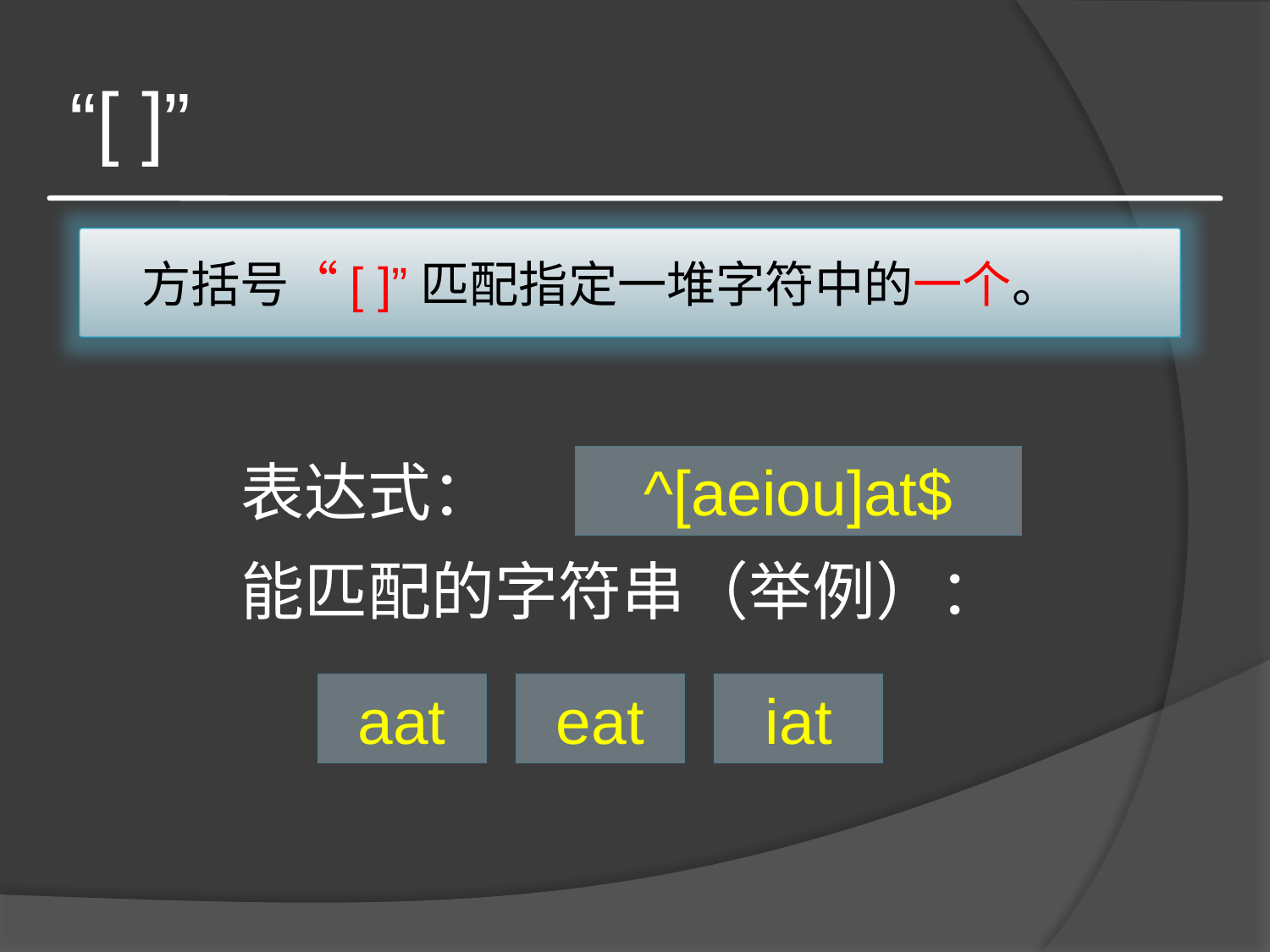

# “[ ]”

方括号“[ ]”匹配指定一堆字符中的一个。
表达式：
^[aeiou]at$
能匹配的字符串（举例）：
aat
eat
iat